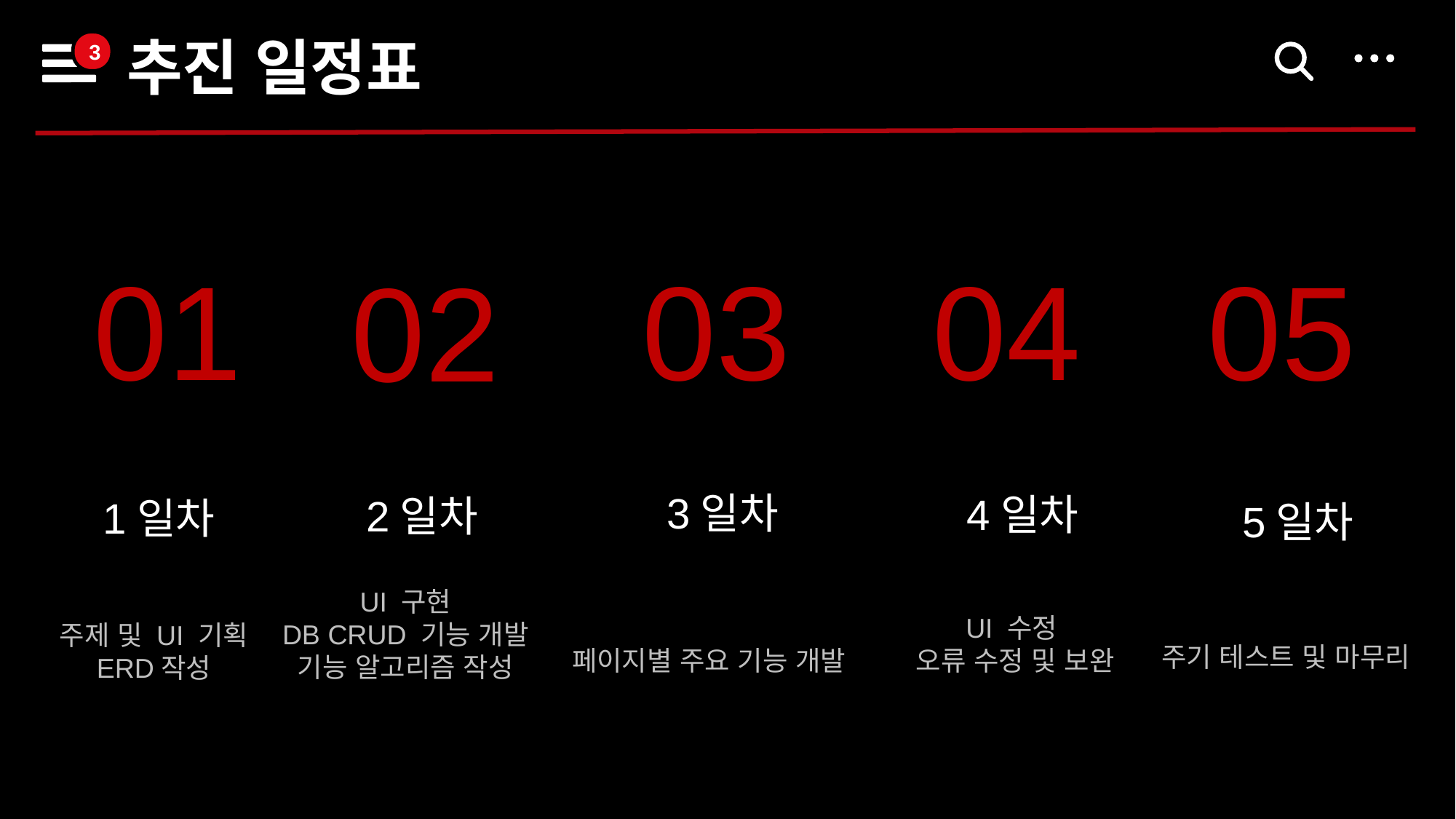

추진 일정표
3

03
04
05
01
02
3일차
4일차
2일차
1일차
5일차
UI 구현
DB CRUD 기능 개발
기능 알고리즘 작성
UI 수정
오류 수정 및 보완
주제 및 UI 기획
ERD작성

주기 테스트 및 마무리
페이지별 주요 기능 개발